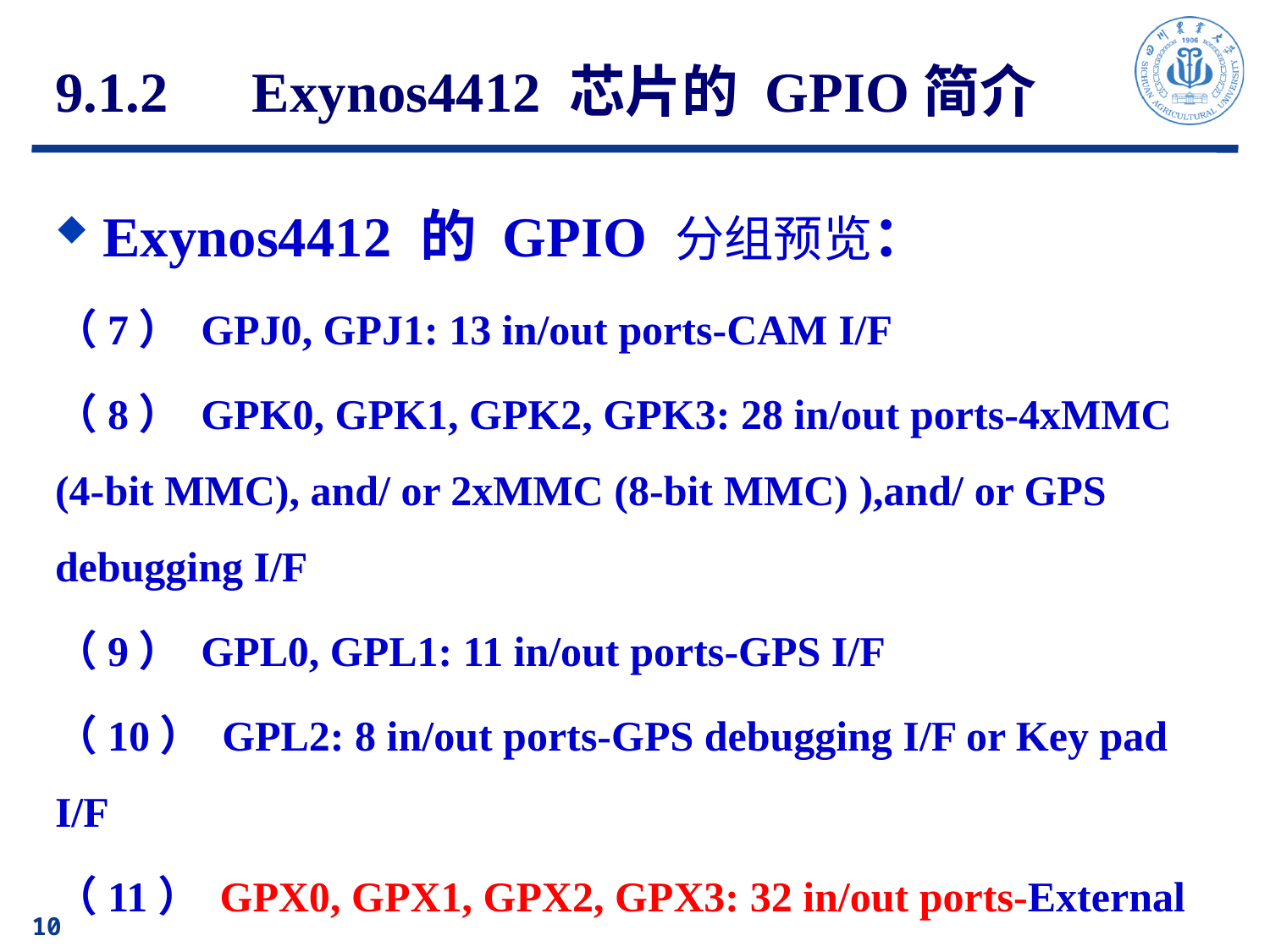

# 9.1.2　Exynos4412 芯片的 GPIO简介
Exynos4412 的 GPIO 分组预览：
（7） GPJ0, GPJ1: 13 in/out ports-CAM I/F
（8） GPK0, GPK1, GPK2, GPK3: 28 in/out ports-4xMMC (4-bit MMC), and/ or 2xMMC (8-bit MMC) ),and/ or GPS debugging I/F
（9） GPL0, GPL1: 11 in/out ports-GPS I/F
（10） GPL2: 8 in/out ports-GPS debugging I/F or Key pad I/F
（11） GPX0, GPX1, GPX2, GPX3: 32 in/out ports-External wake-up, and/ or Key pad I/F